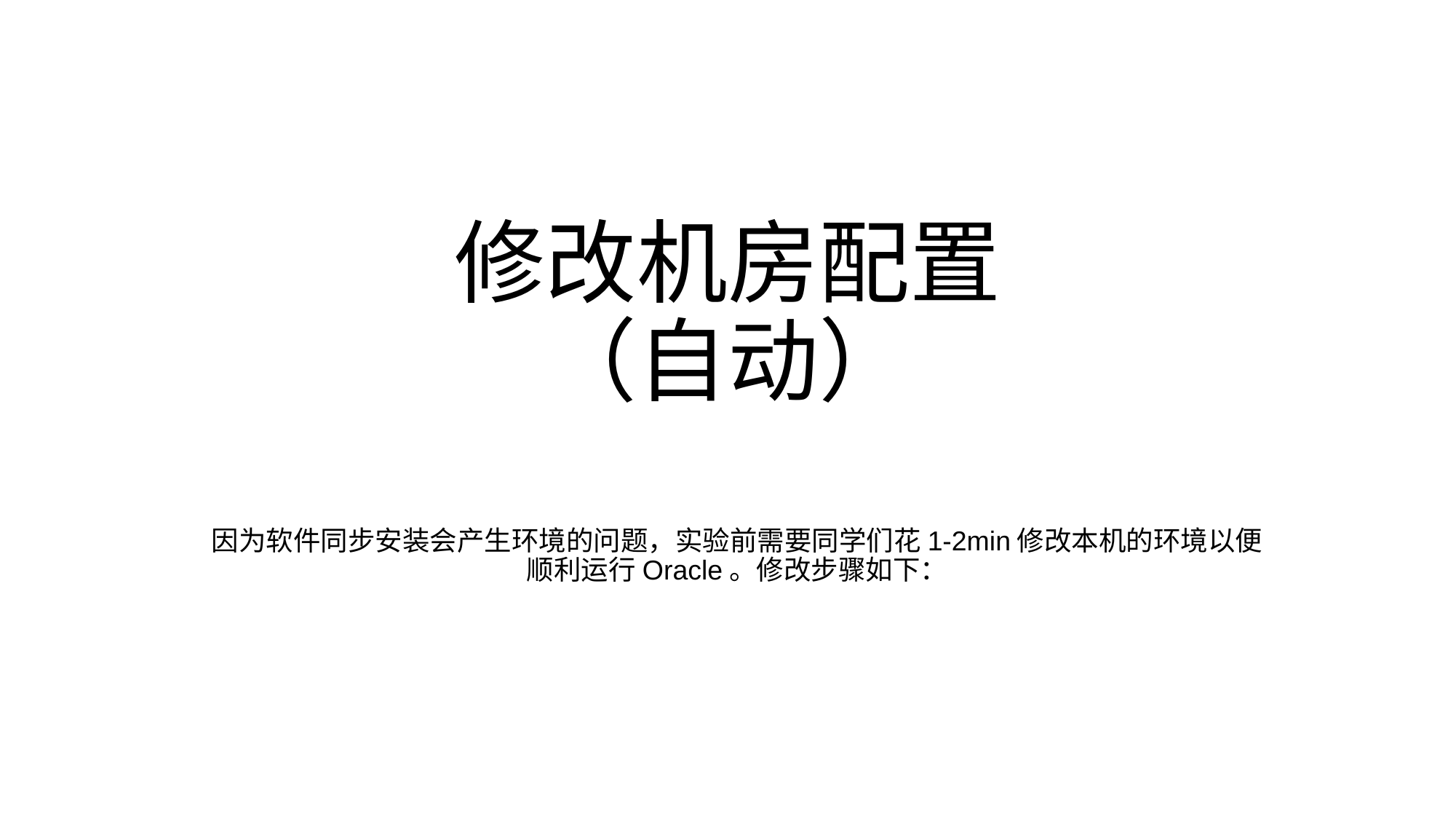

# 修改机房配置 （自动）
因为软件同步安装会产生环境的问题，实验前需要同学们花1-2min修改本机的环境以便顺利运行Oracle。修改步骤如下：